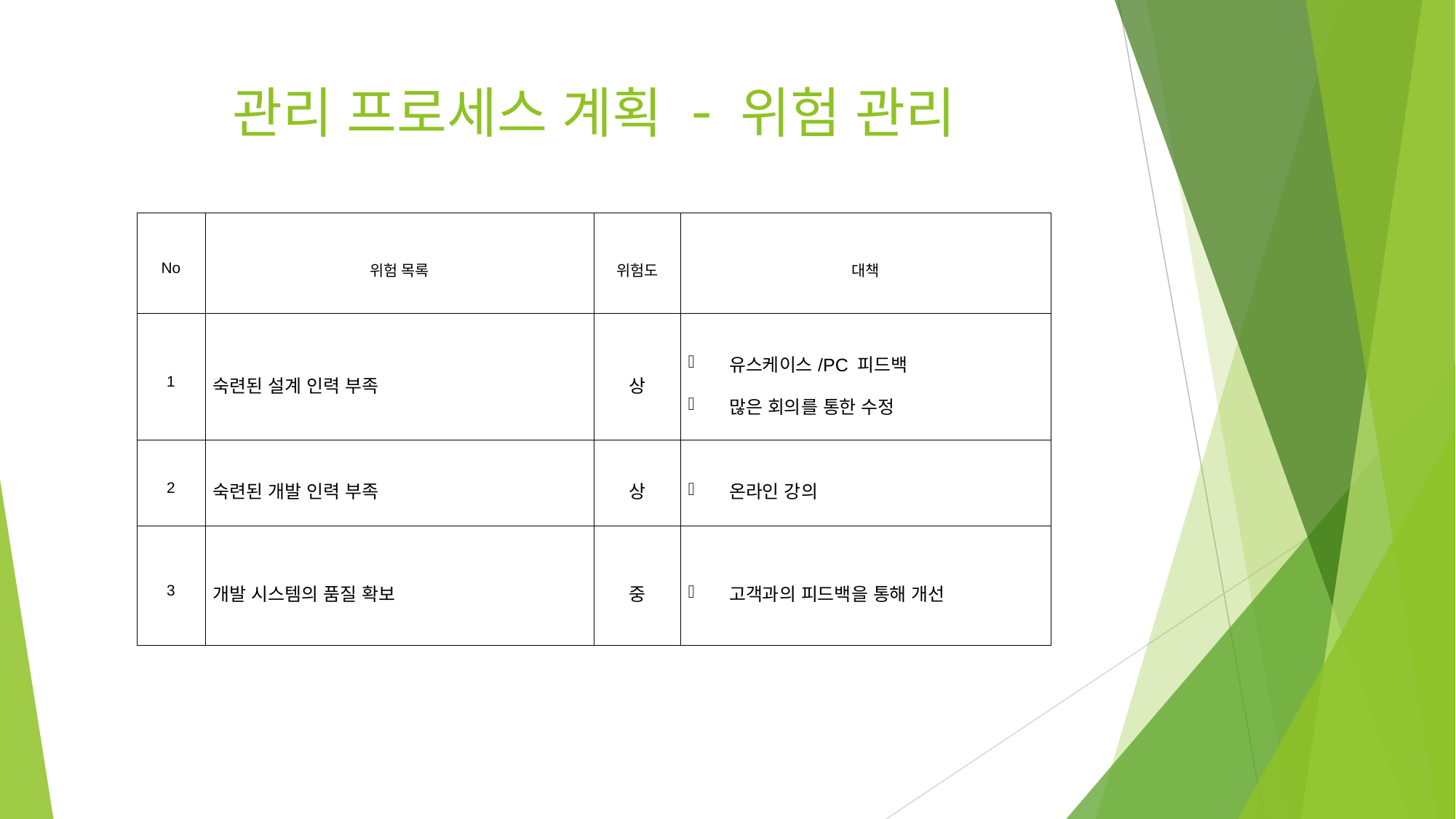

# 관리 프로세스 계획 - 위험 관리
| No | 위험 목록 | 위험도 | 대책 |
| --- | --- | --- | --- |
| 1 | 숙련된 설계 인력 부족 | 상 | 유스케이스/PC 피드백 많은 회의를 통한 수정 |
| 2 | 숙련된 개발 인력 부족 | 상 | 온라인 강의 |
| 3 | 개발 시스템의 품질 확보 | 중 | 고객과의 피드백을 통해 개선 |